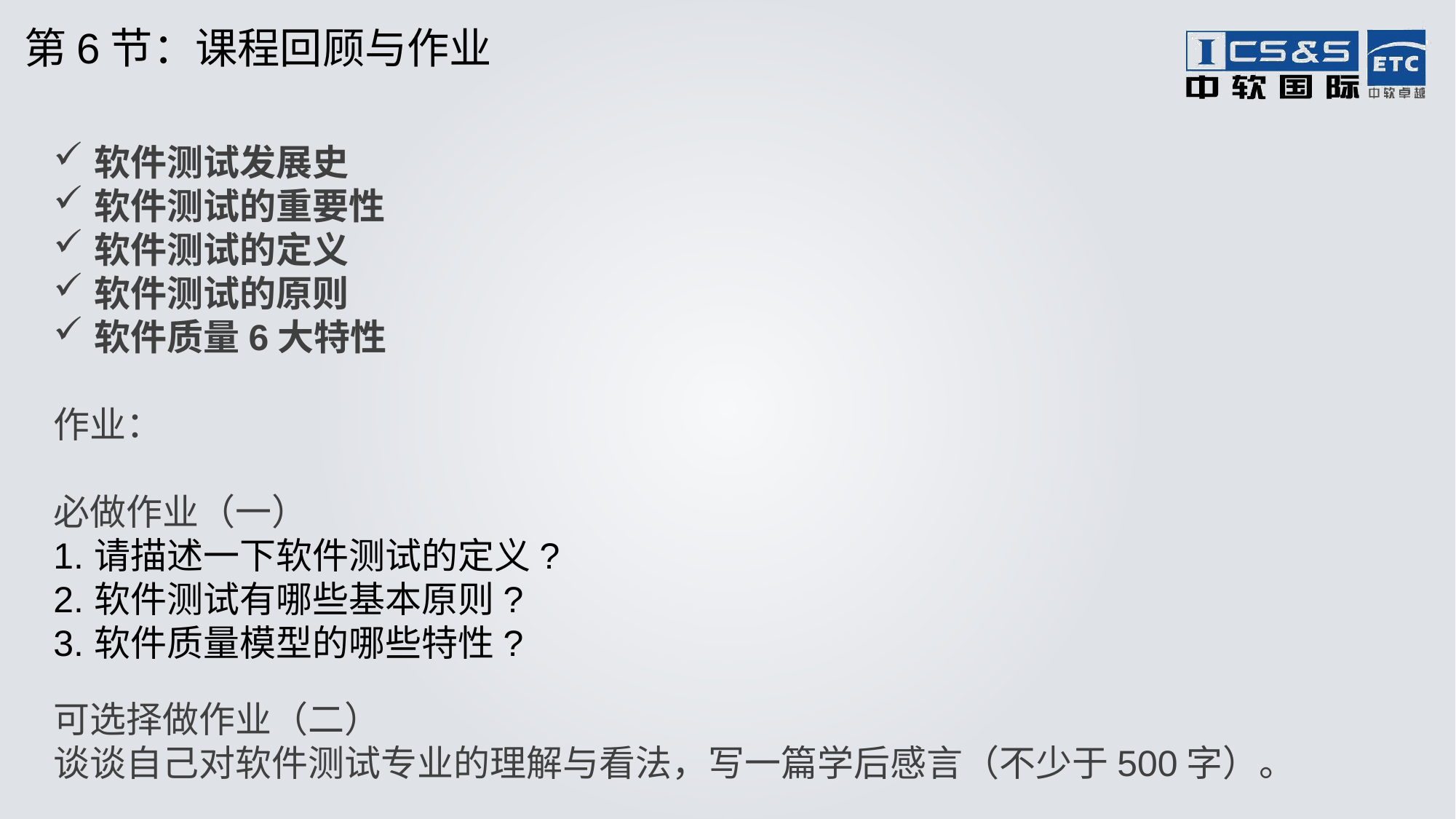

第6节：课程回顾与作业
软件测试发展史
软件测试的重要性
软件测试的定义
软件测试的原则
软件质量6大特性

作业：

必做作业（一）
请描述一下软件测试的定义?
软件测试有哪些基本原则?
软件质量模型的哪些特性?

可选择做作业（二）
谈谈自己对软件测试专业的理解与看法，写一篇学后感言（不少于500字）。